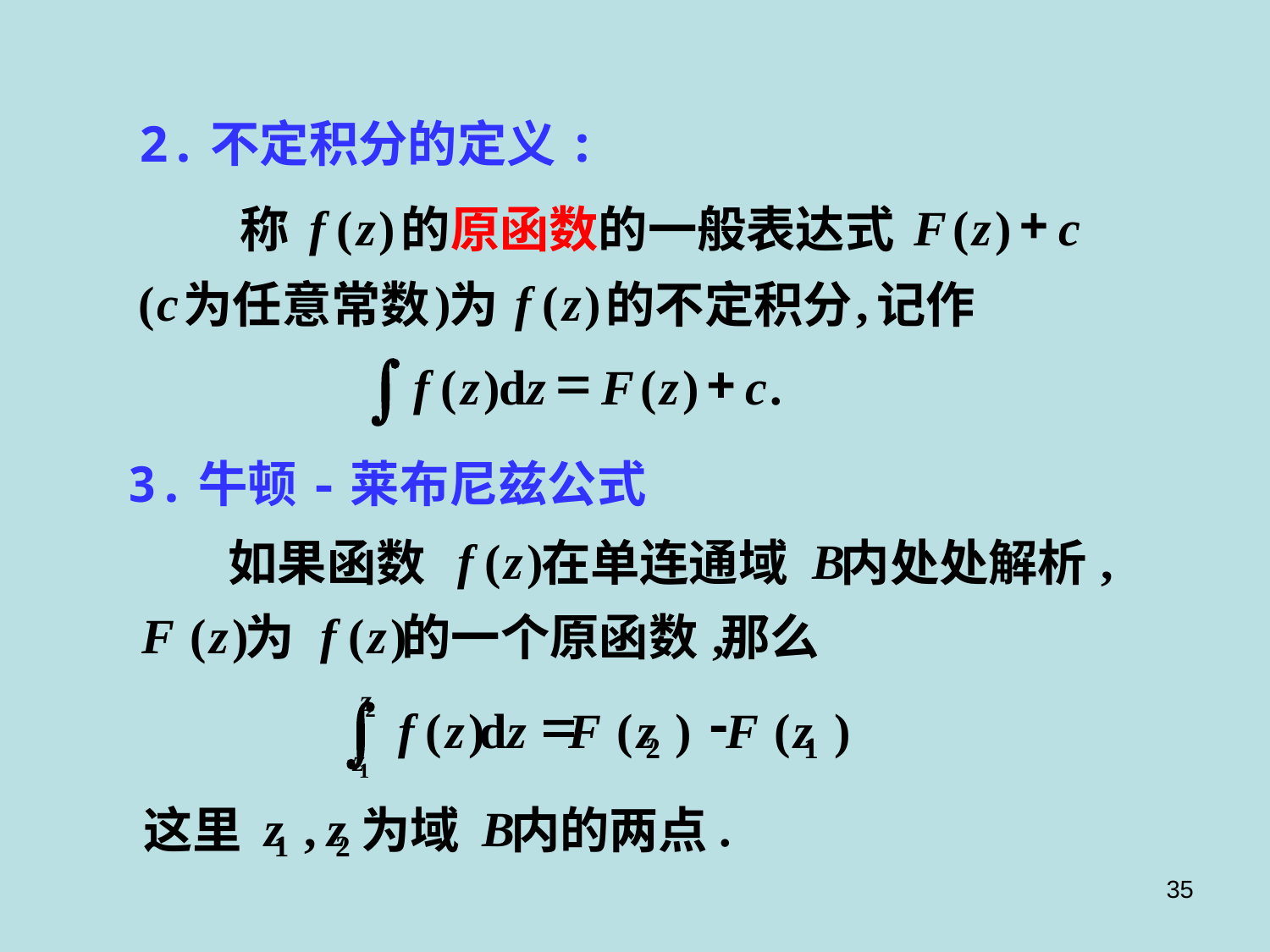

2.不定积分的定义:
+

f
(
z
)

F
(
z
)
c

称
的原函数的一般表达式
(
c
)

f
(
z
)

,

为任意常数
为
的不定积分
记作
∫
=
+

f
(
z
)
d
z
F
(
z
)
c
.

3.牛顿-莱布尼兹公式

f
(
z
)

B

,

如果函数
在单连通域
内处处解析
F
(
z
)

f
(
z
)

,

为
的一个原函数
那么
z
∫
=
−
2

f
(
z
)
d
z
F
(
z
)
F
(
z
)
2
1
z
1

z
,

z

B

.
这里
为域
内的两点
1
2
35